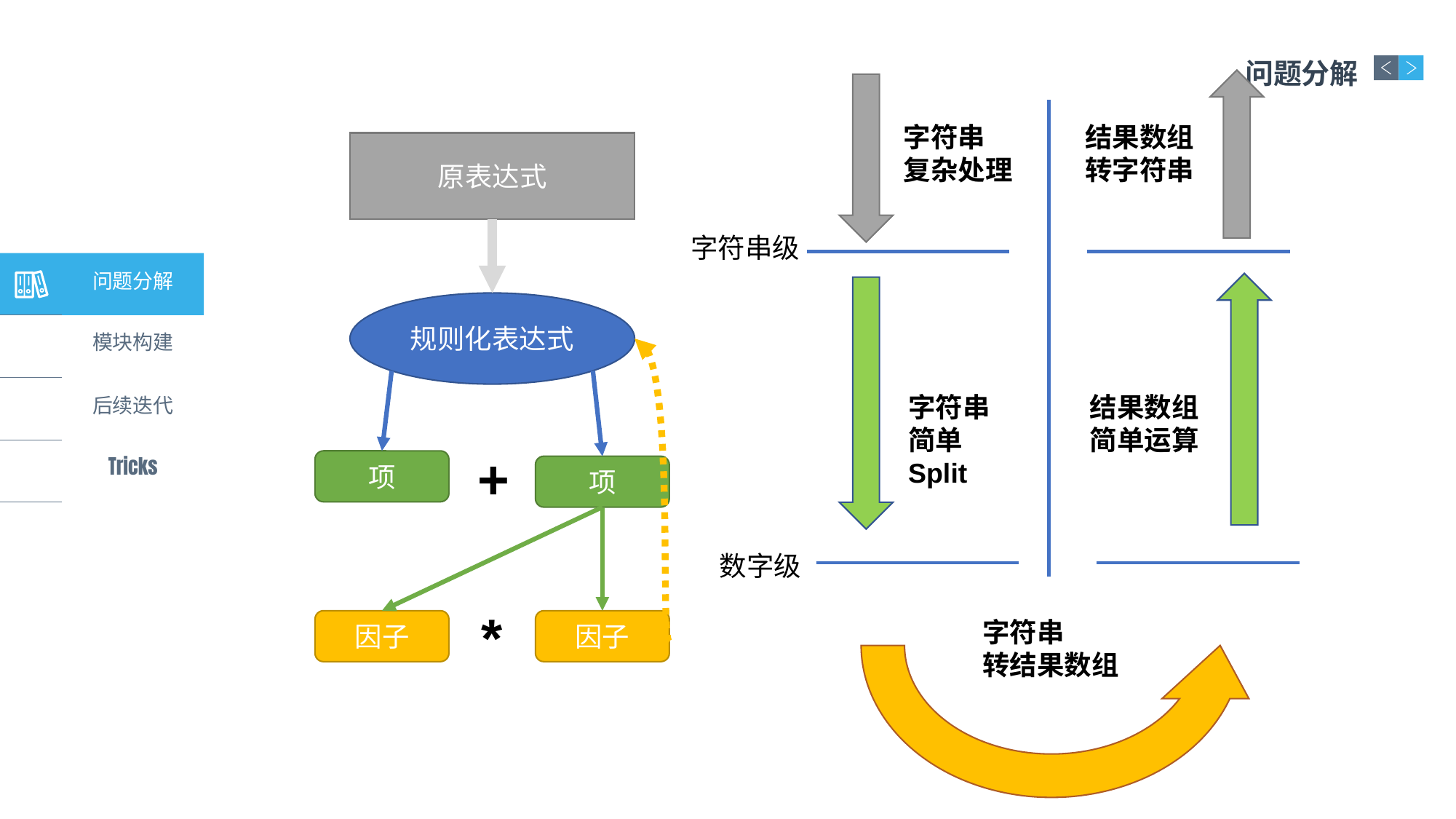

问题分解

字符串
复杂处理
结果数组转字符串
原表达式
字符串级

问题分解

规则化表达式
模块构建

字符串
简单Split
结果数组简单运算
后续迭代

+
Tricks
项

项

数字级
*
字符串
转结果数组
因子
因子